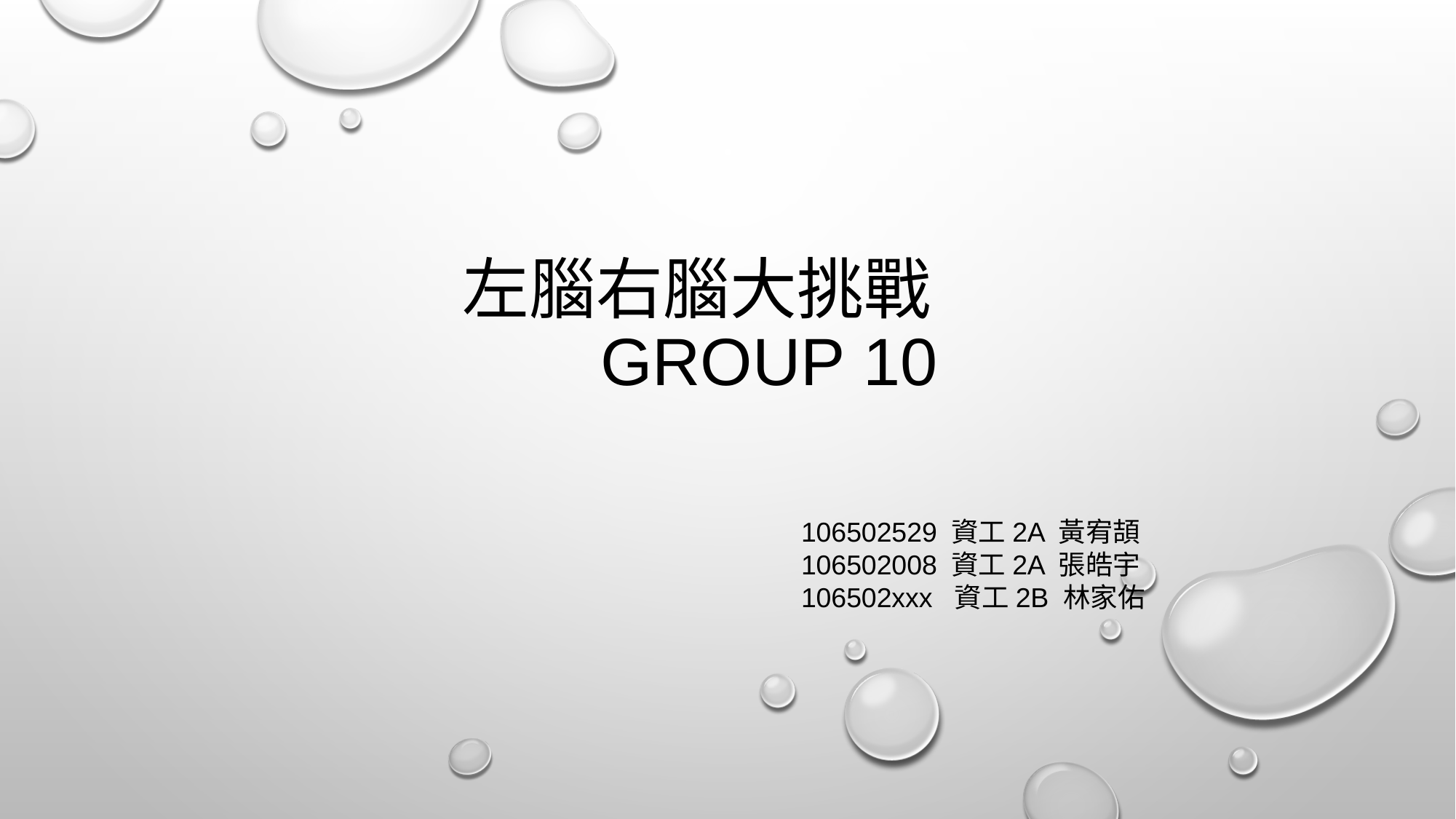

# 左腦右腦大挑戰 GROUP 10

106502529 資工2A 黃宥頡
106502008 資工2A 張皓宇
106502xxx  資工2B 林家佑